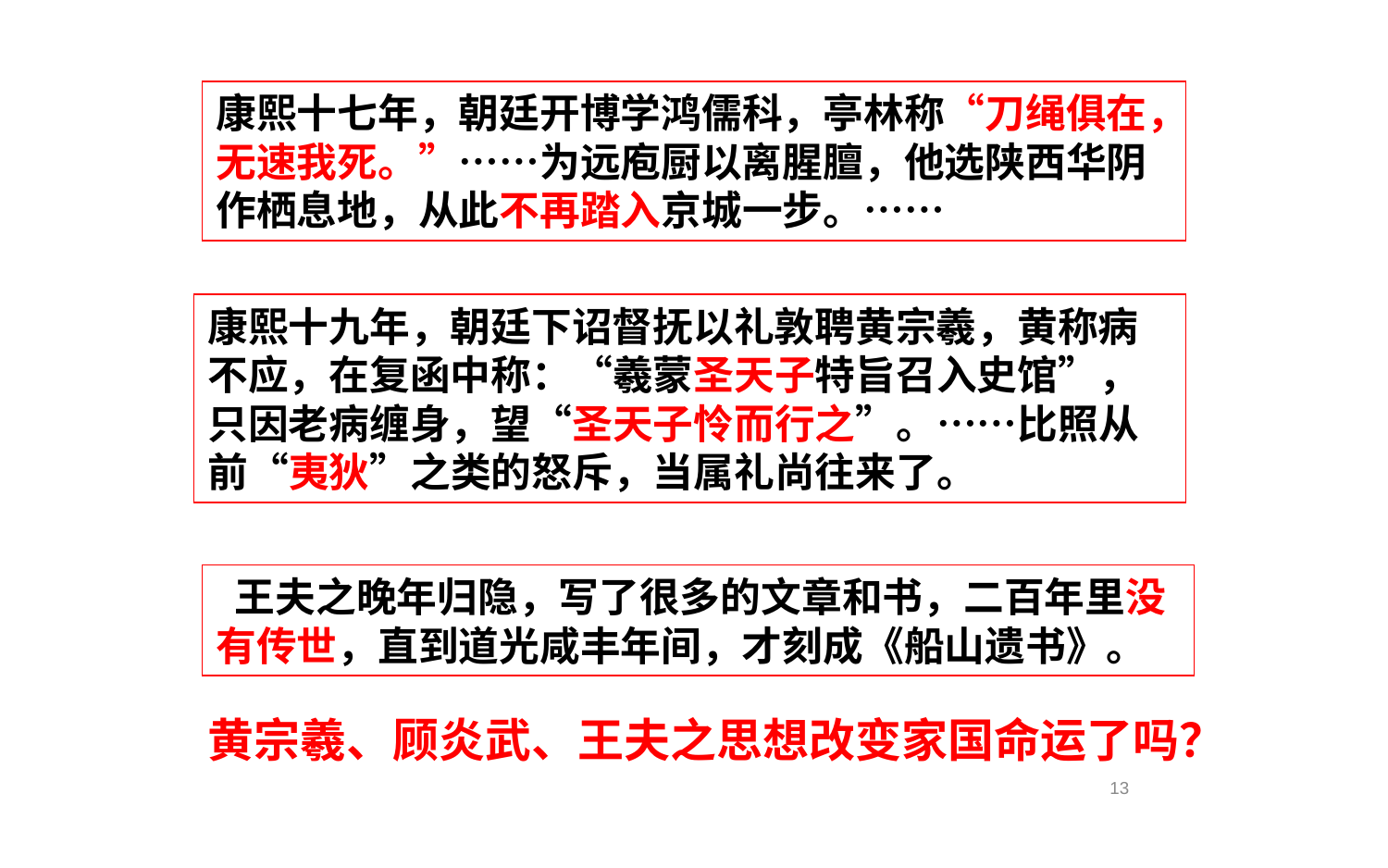

康熙十七年，朝廷开博学鸿儒科，亭林称“刀绳俱在，无速我死。”……为远庖厨以离腥膻，他选陕西华阴作栖息地，从此不再踏入京城一步。……
康熙十九年，朝廷下诏督抚以礼敦聘黄宗羲，黄称病不应，在复函中称：“羲蒙圣天子特旨召入史馆”，只因老病缠身，望“圣天子怜而行之”。……比照从前“夷狄”之类的怒斥，当属礼尚往来了。
 王夫之晚年归隐，写了很多的文章和书，二百年里没有传世，直到道光咸丰年间，才刻成《船山遗书》。
黄宗羲、顾炎武、王夫之思想改变家国命运了吗？
13